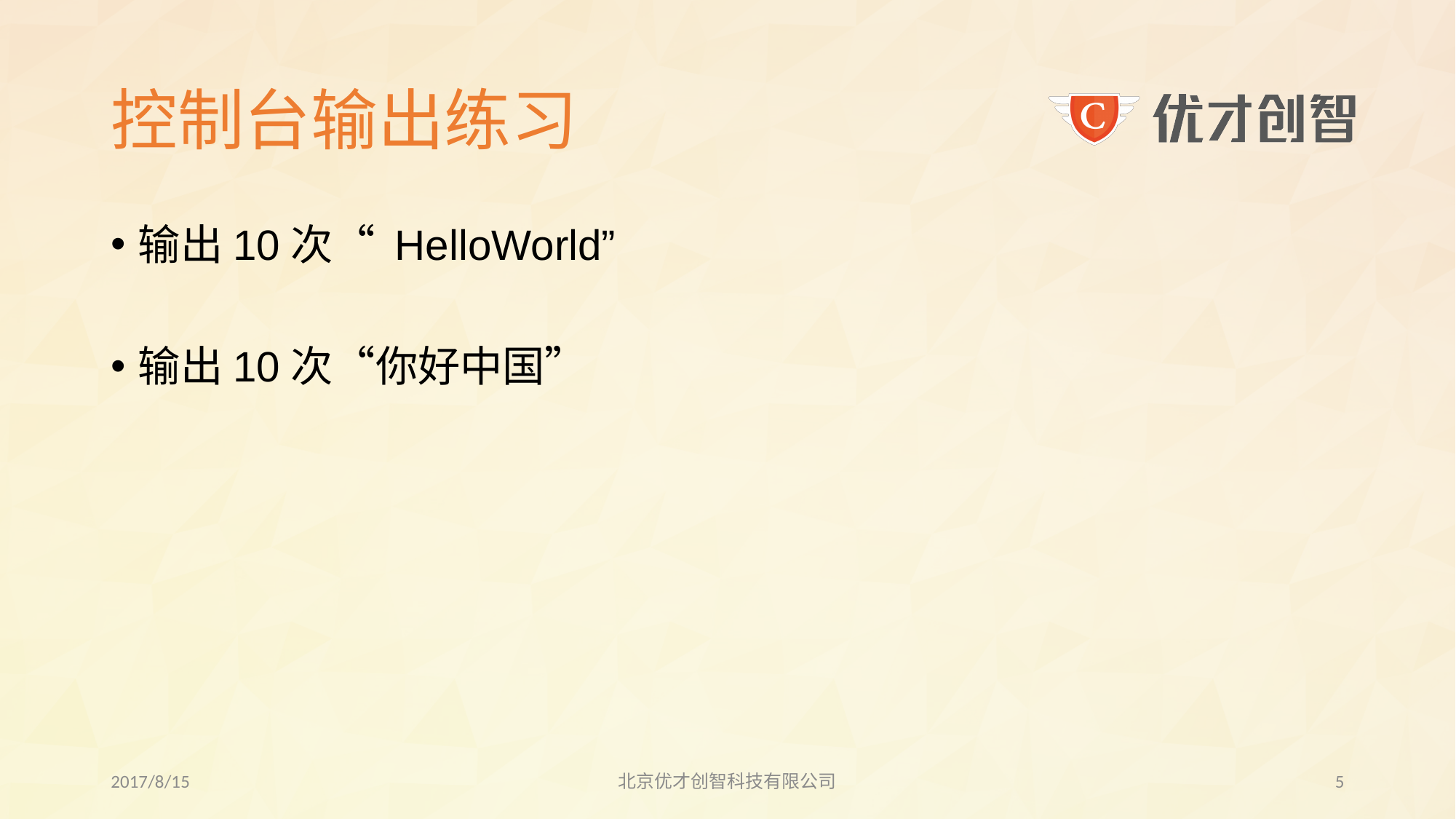

# 控制台输出练习
输出10次“ HelloWorld”

输出10次“你好中国”
2017/8/15
北京优才创智科技有限公司
5